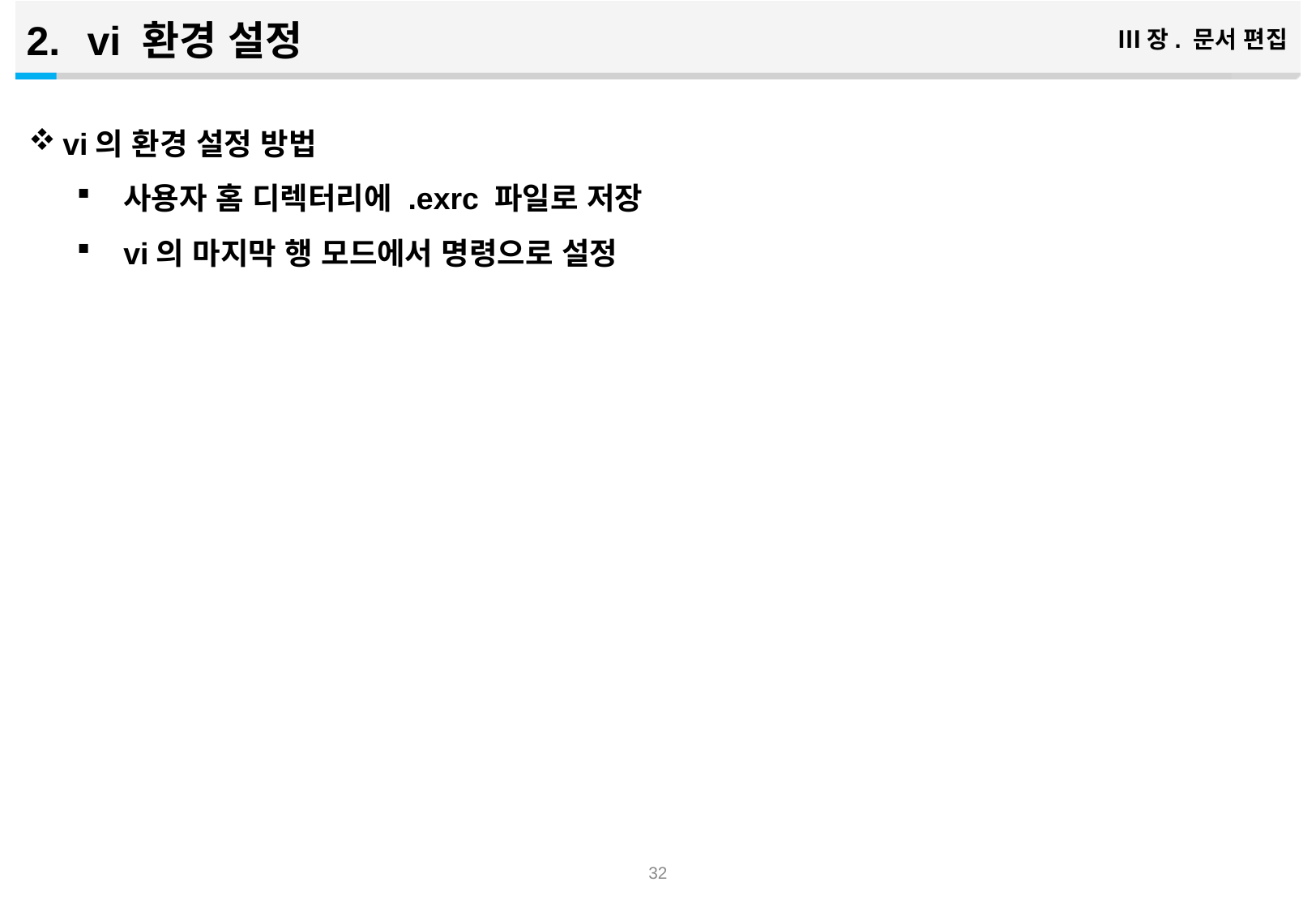

vi 환경 설정
Ⅲ장. 문서 편집
vi의 환경 설정 방법
사용자 홈 디렉터리에 .exrc 파일로 저장
vi의 마지막 행 모드에서 명령으로 설정
32